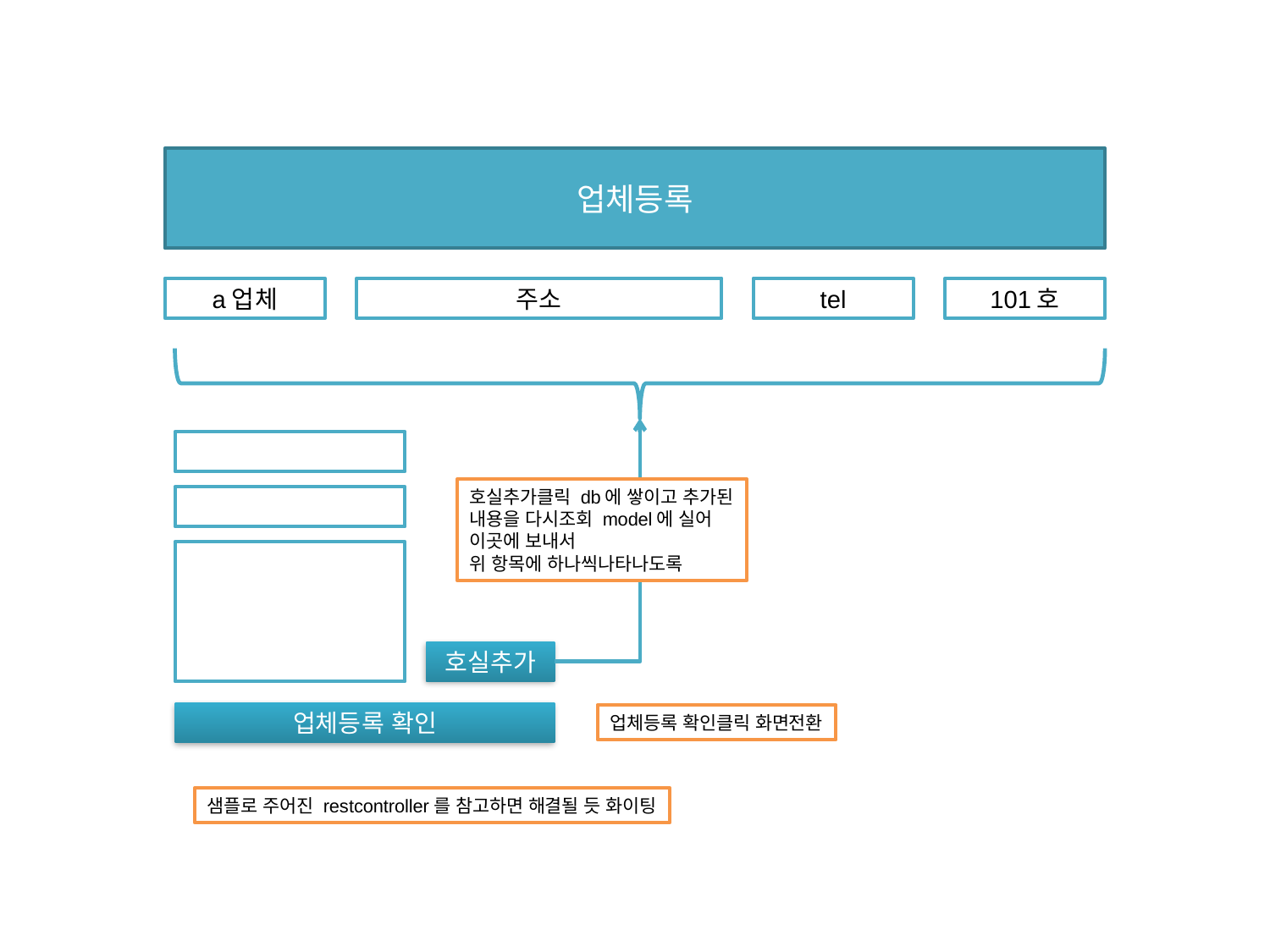

업체등록
a업체
주소
tel
101호

호실추가클릭 db에 쌓이고 추가된
내용을 다시조회 model에 실어
이곳에 보내서
위 항목에 하나씩나타나도록

호실추가
업체등록 확인
업체등록 확인클릭 화면전환
샘플로 주어진 restcontroller를 참고하면 해결될 듯 화이팅